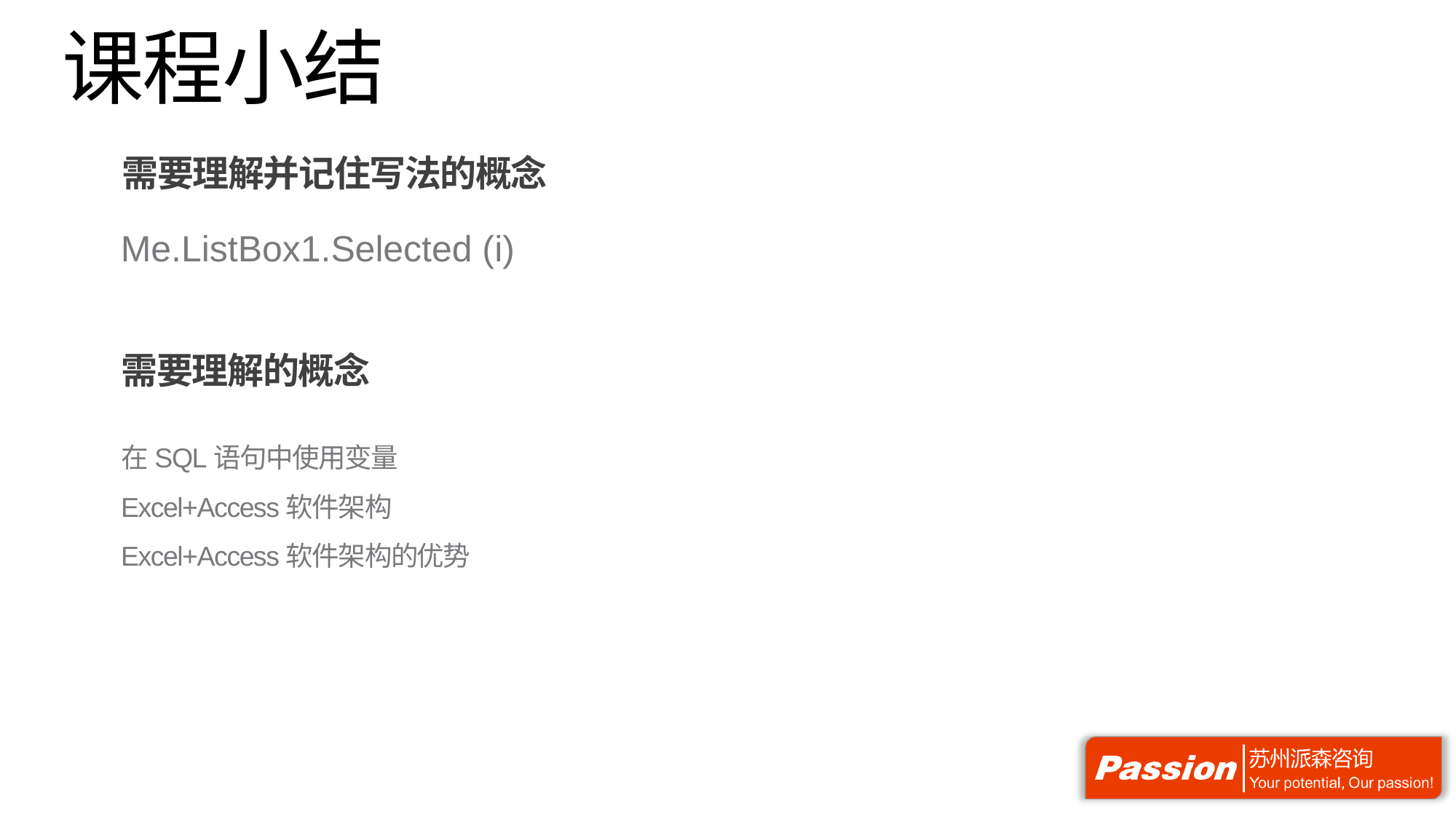

# 课程小结
需要理解并记住写法的概念

Me.ListBox1.Selected (i)
需要理解的概念
在SQL语句中使用变量
Excel+Access软件架构
Excel+Access软件架构的优势